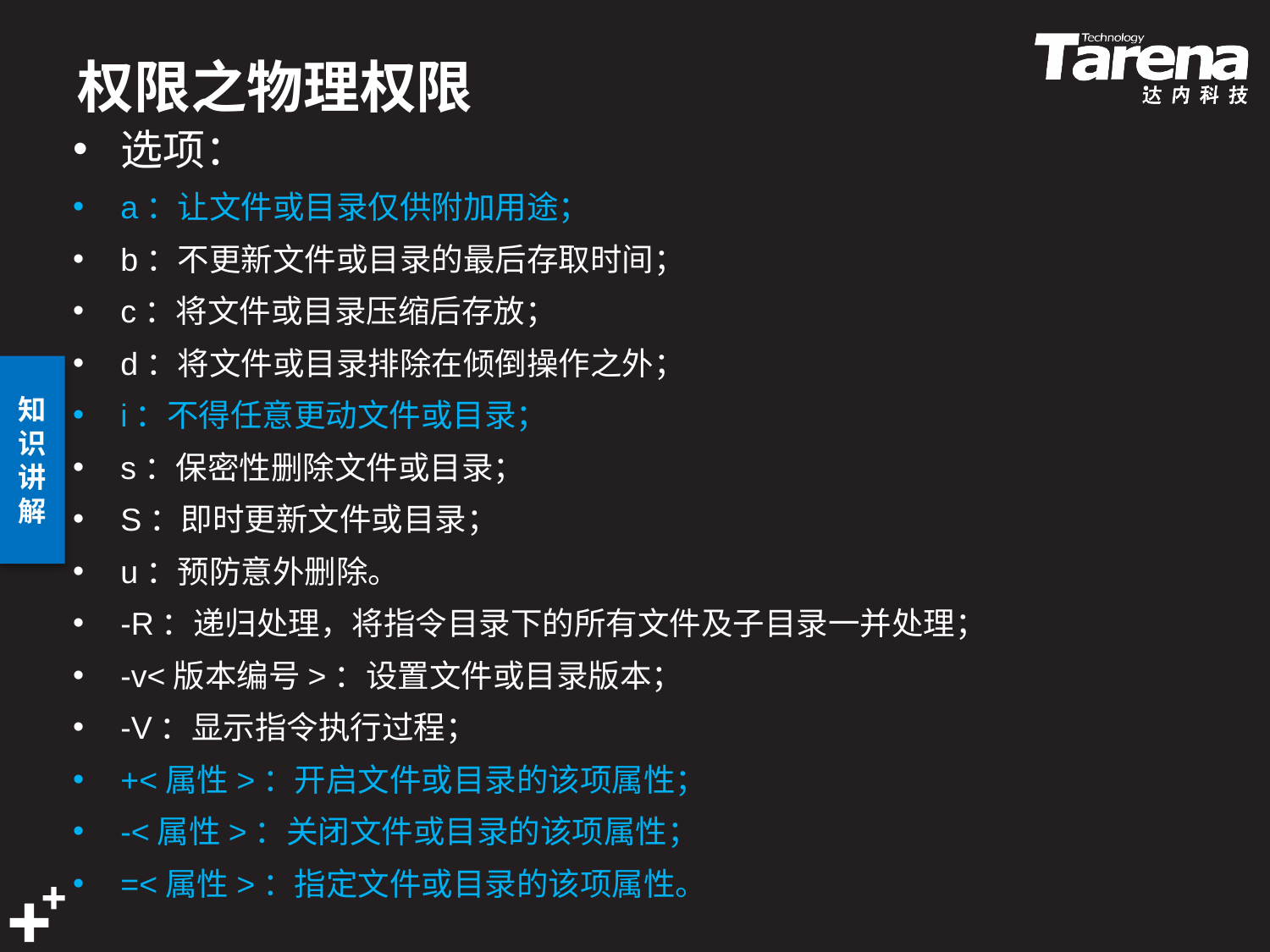

# 权限之物理权限
选项：
a：让文件或目录仅供附加用途；
b：不更新文件或目录的最后存取时间；
c：将文件或目录压缩后存放；
d：将文件或目录排除在倾倒操作之外；
i：不得任意更动文件或目录；
s：保密性删除文件或目录；
S：即时更新文件或目录；
u：预防意外删除。
-R：递归处理，将指令目录下的所有文件及子目录一并处理；
-v<版本编号>：设置文件或目录版本；
-V：显示指令执行过程；
+<属性>：开启文件或目录的该项属性；
-<属性>：关闭文件或目录的该项属性；
=<属性>：指定文件或目录的该项属性。